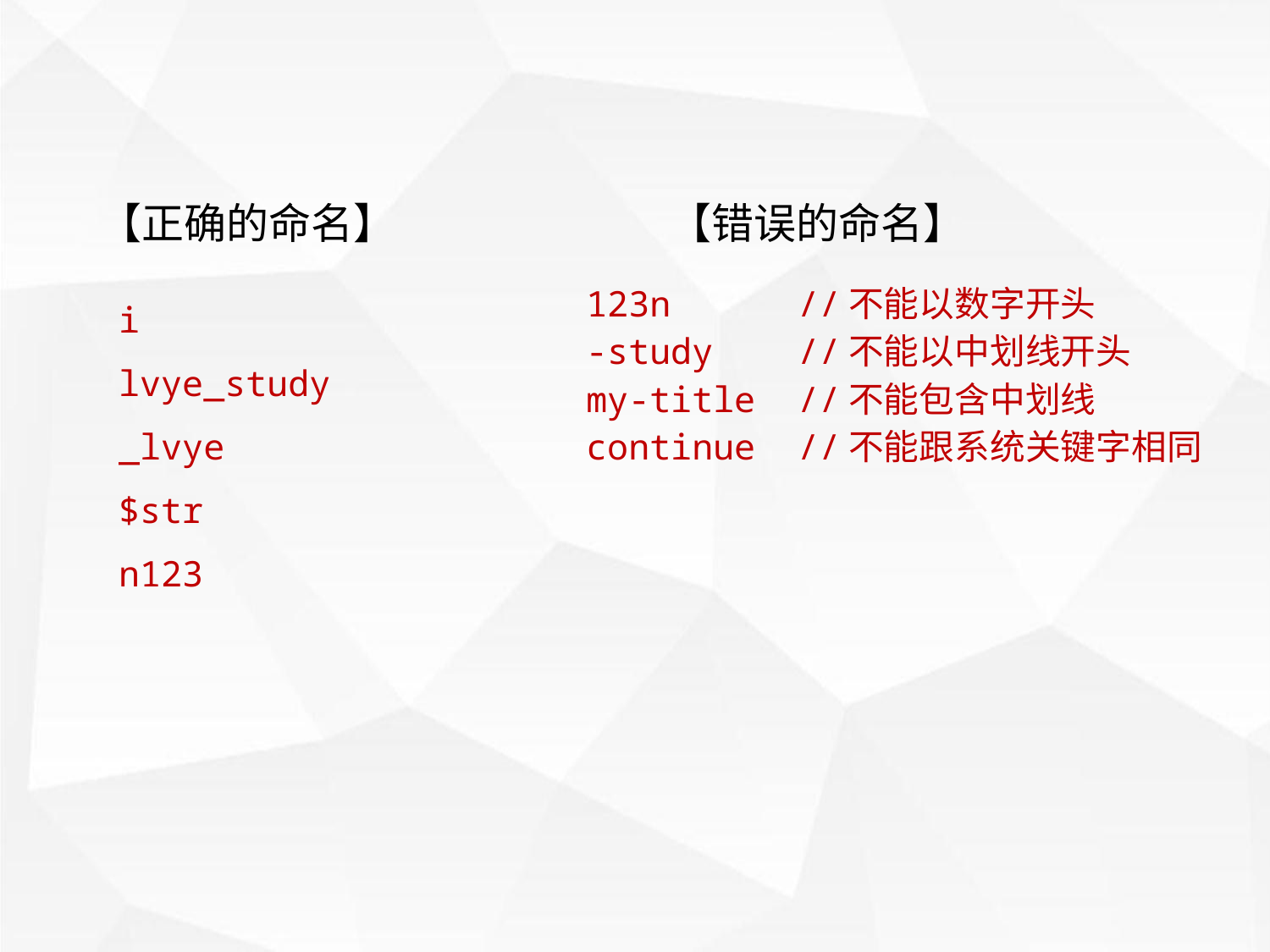

【正确的命名】
【错误的命名】
i
lvye_study
_lvye
$str
n123

123n      //不能以数字开头
-study    //不能以中划线开头
my-title  //不能包含中划线
continue  //不能跟系统关键字相同